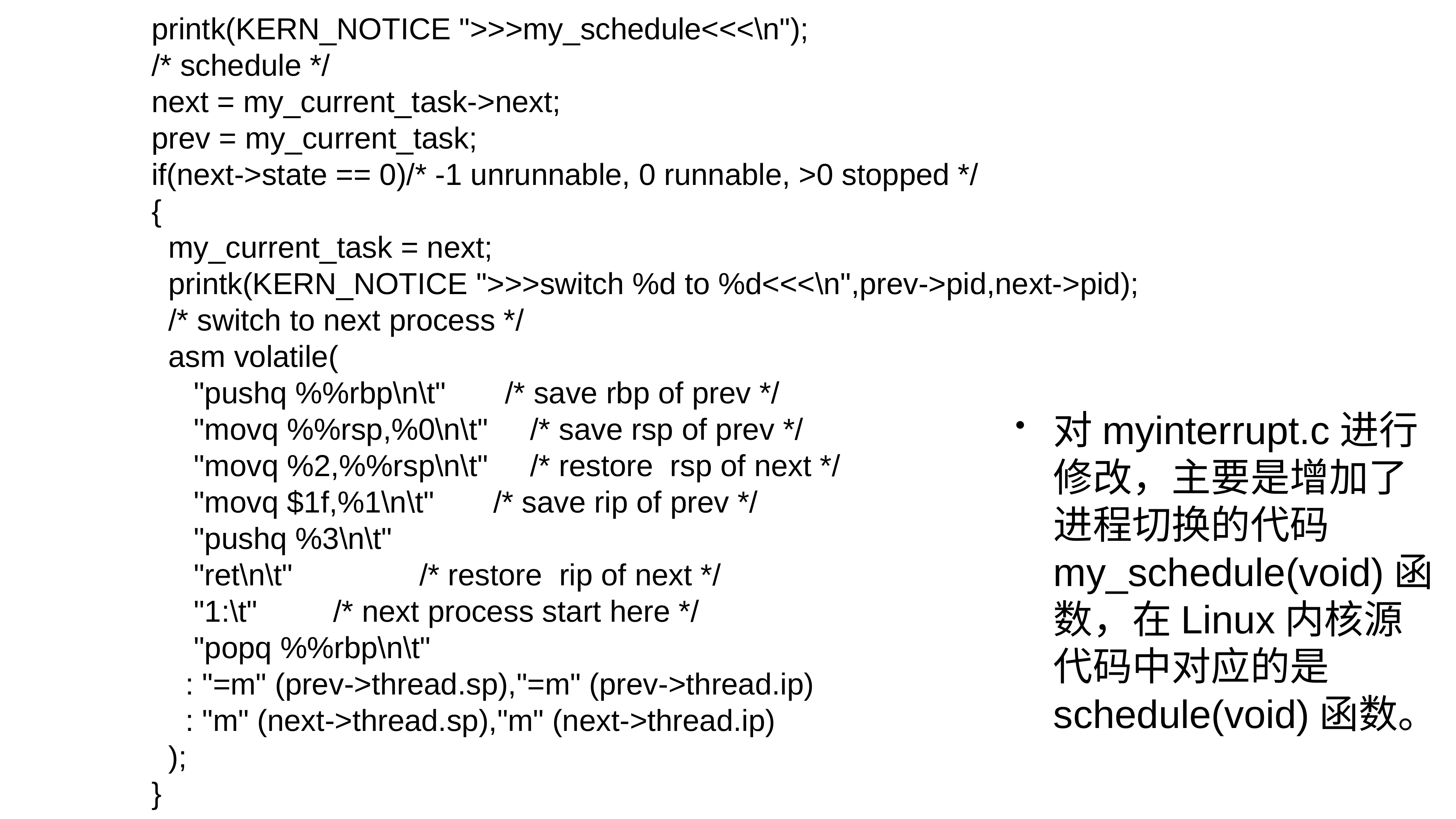

printk(KERN_NOTICE ">>>my_schedule<<<\n");
    /* schedule */
    next = my_current_task->next;
    prev = my_current_task;
    if(next->state == 0)/* -1 unrunnable, 0 runnable, >0 stopped */
    {
      my_current_task = next;
      printk(KERN_NOTICE ">>>switch %d to %d<<<\n",prev->pid,next->pid);
      /* switch to next process */
      asm volatile(
         "pushq %%rbp\n\t"       /* save rbp of prev */
         "movq %%rsp,%0\n\t"     /* save rsp of prev */
         "movq %2,%%rsp\n\t"     /* restore  rsp of next */
         "movq $1f,%1\n\t"       /* save rip of prev */
         "pushq %3\n\t"
         "ret\n\t"               /* restore  rip of next */
         "1:\t"         /* next process start here */
         "popq %%rbp\n\t"
        : "=m" (prev->thread.sp),"=m" (prev->thread.ip)
        : "m" (next->thread.sp),"m" (next->thread.ip)
      );
    }
对myinterrupt.c进行修改，主要是增加了进程切换的代码my_schedule(void)函数，在Linux内核源代码中对应的是schedule(void)函数。